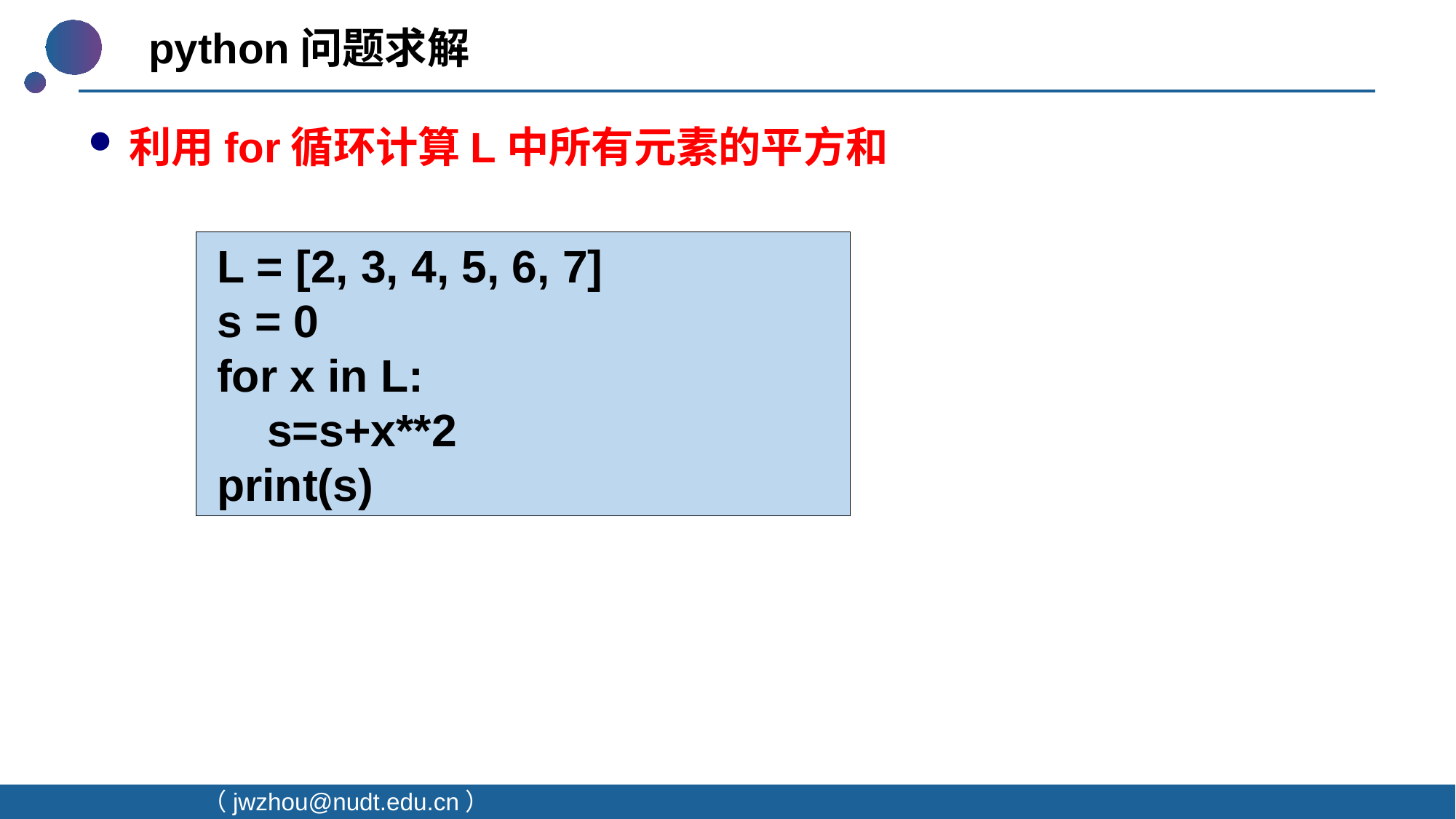

python问题求解

利用for循环计算L中所有元素的平方和
L = [2, 3, 4, 5, 6, 7]
s = 0
for x in L:
    s=s+x**2
print(s)
制作人：周竞文（jwzhou@nudt.edu.cn）